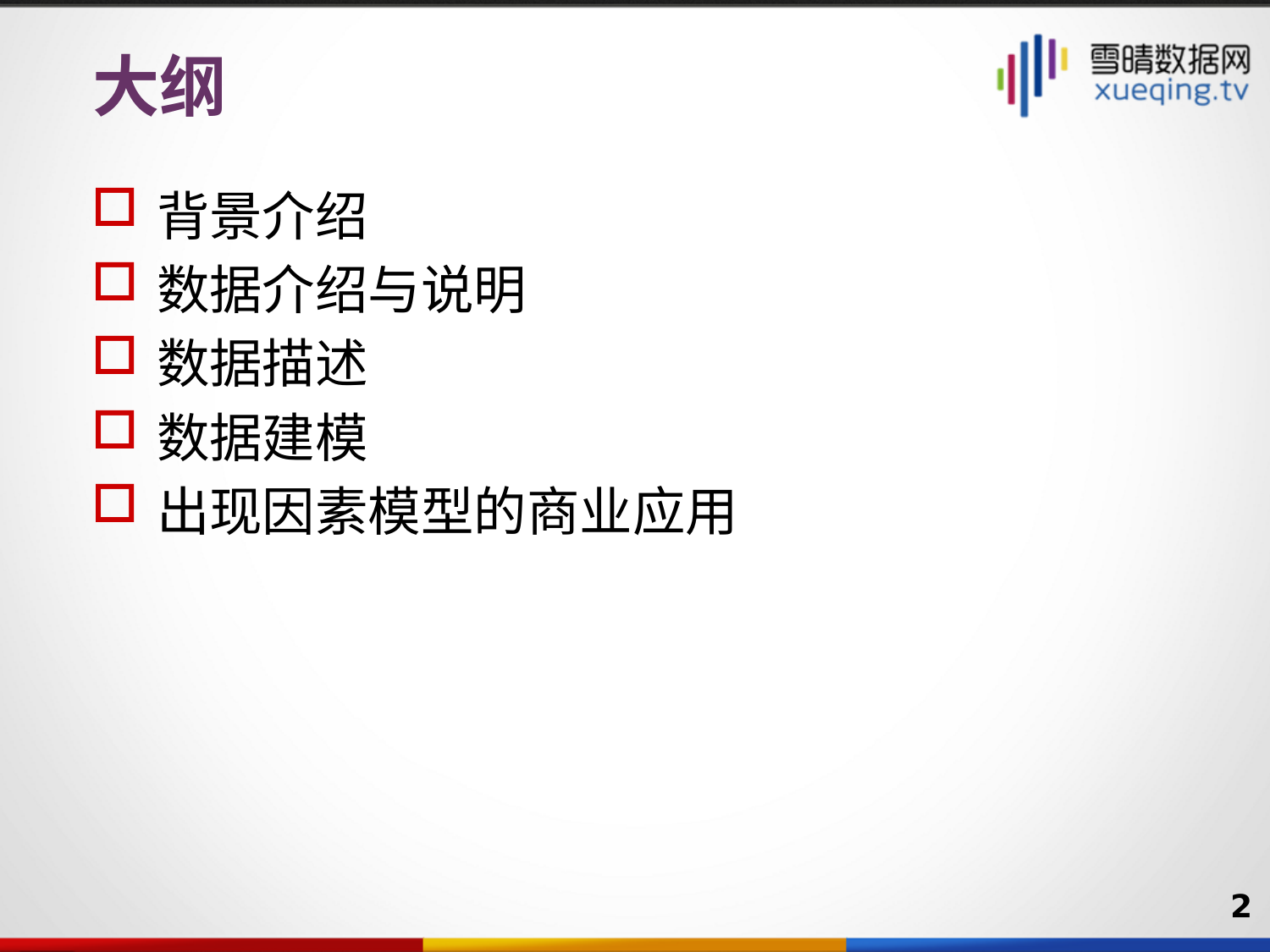

# 大纲
背景介绍
数据介绍与说明
数据描述
数据建模
出现因素模型的商业应用
2